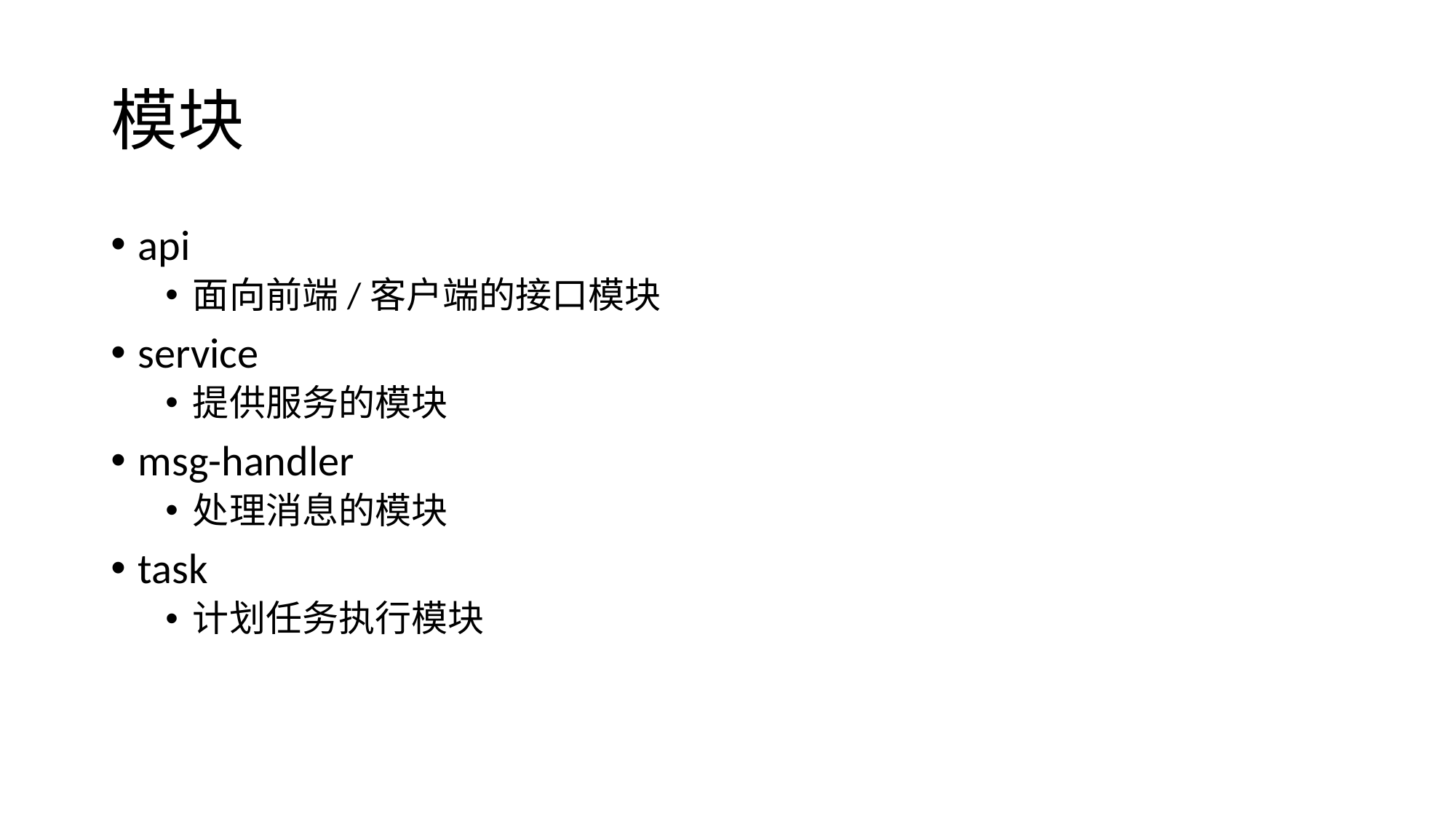

# 模块
api
面向前端/客户端的接口模块
service
提供服务的模块
msg-handler
处理消息的模块
task
计划任务执行模块